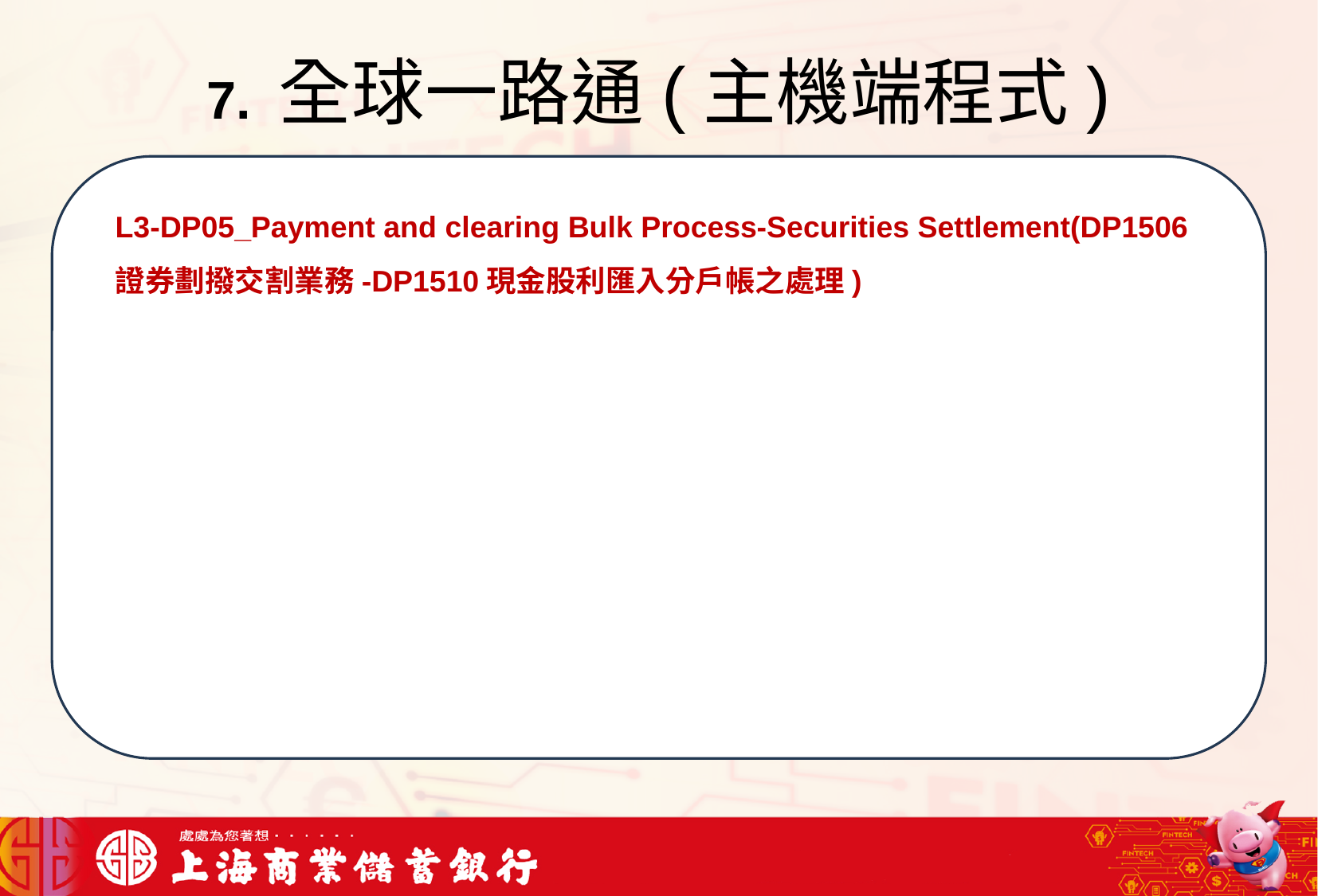

# 7. 全球一路通(主機端程式)
我們可以將信用卡相關資料存在一個檔案中，將這些檔案中的文字進行詞向量的轉換，把文字轉成數字向量存在向量資料庫中，透過檢索器在向量資料庫搜尋與用戶問題最接近的資訊，透過生成器，生成最合適的答案回覆用戶
L3-DP05_Payment and clearing Bulk Process-Securities Settlement(DP1506 證券劃撥交割業務-DP1510現金股利匯入分戶帳之處理)